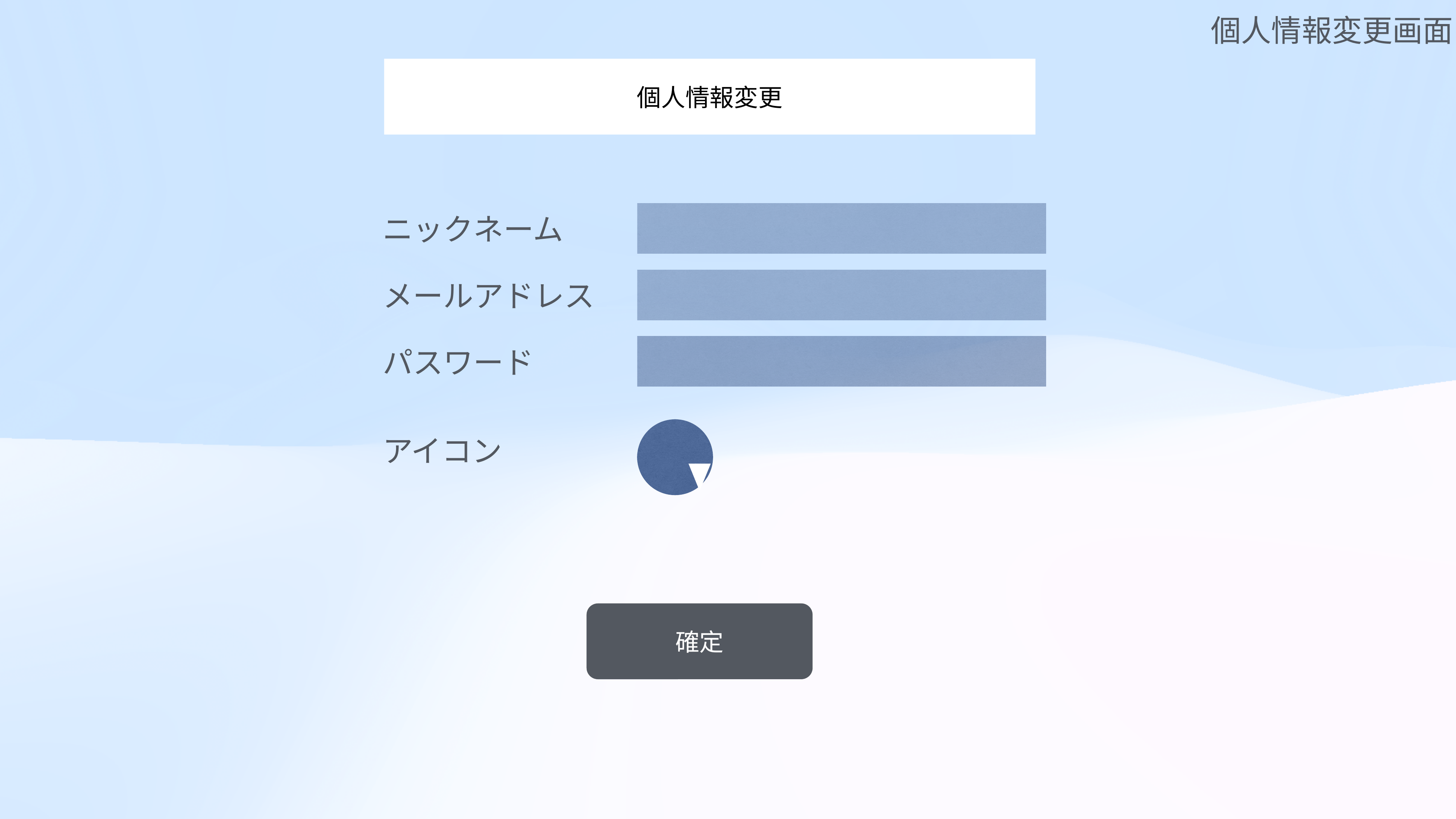

個人情報変更画面
個人情報変更

ニックネーム

メールアドレス

パスワード

アイコン

確定